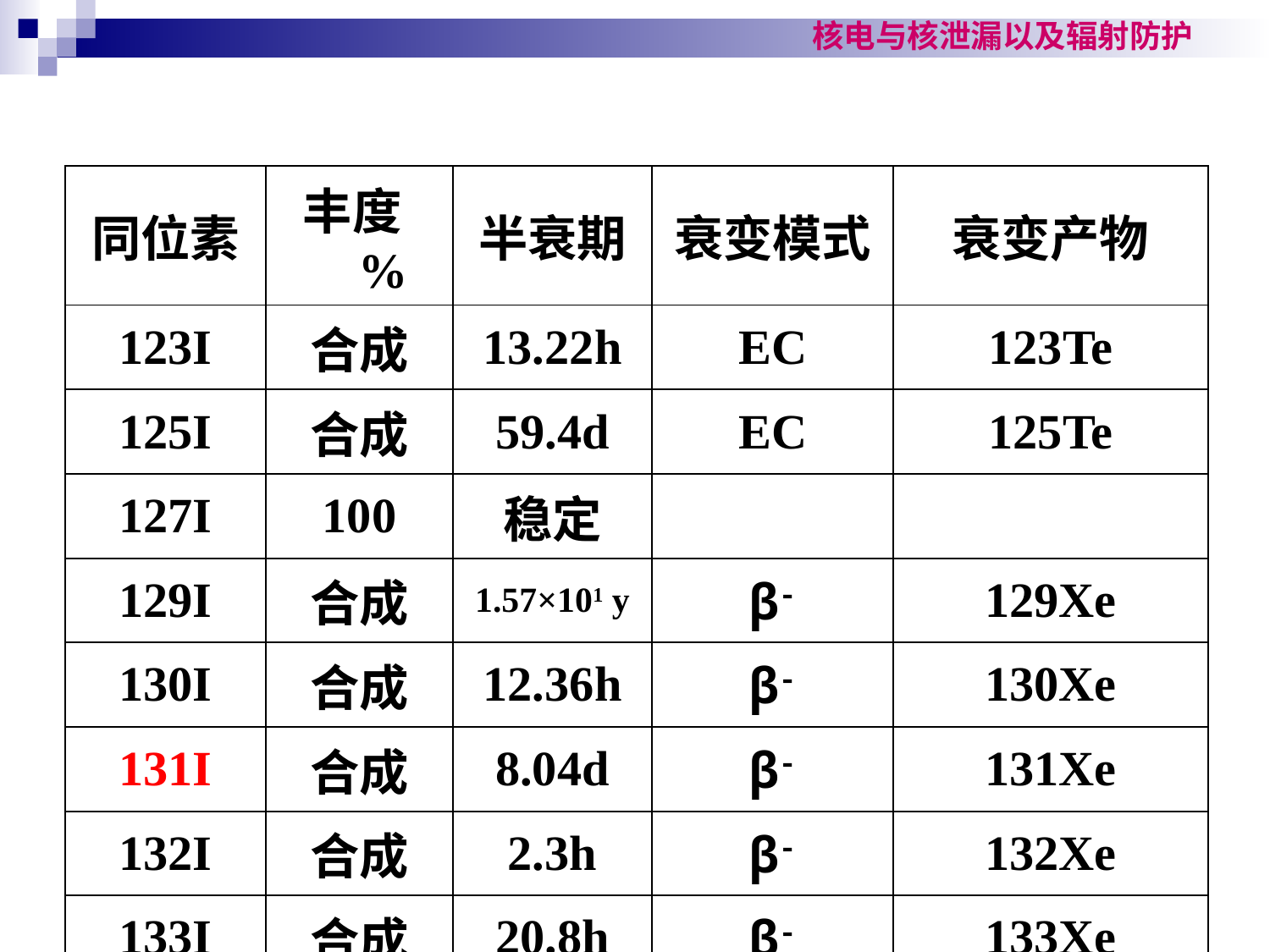

| 同位素 | 丰度% | 半衰期 | 衰变模式 | 衰变产物 |
| --- | --- | --- | --- | --- |
| 123I | 合成 | 13.22h | EC | 123Te |
| 125I | 合成 | 59.4d | EC | 125Te |
| 127I | 100 | 稳定 |  |  |
| 129I | 合成 | 1.57×101 y | β- | 129Xe |
| 130I | 合成 | 12.36h | β- | 130Xe |
| 131I | 合成 | 8.04d | β- | 131Xe |
| 132I | 合成 | 2.3h | β- | 132Xe |
| 133I | 合成 | 20.8h | β- | 133Xe |